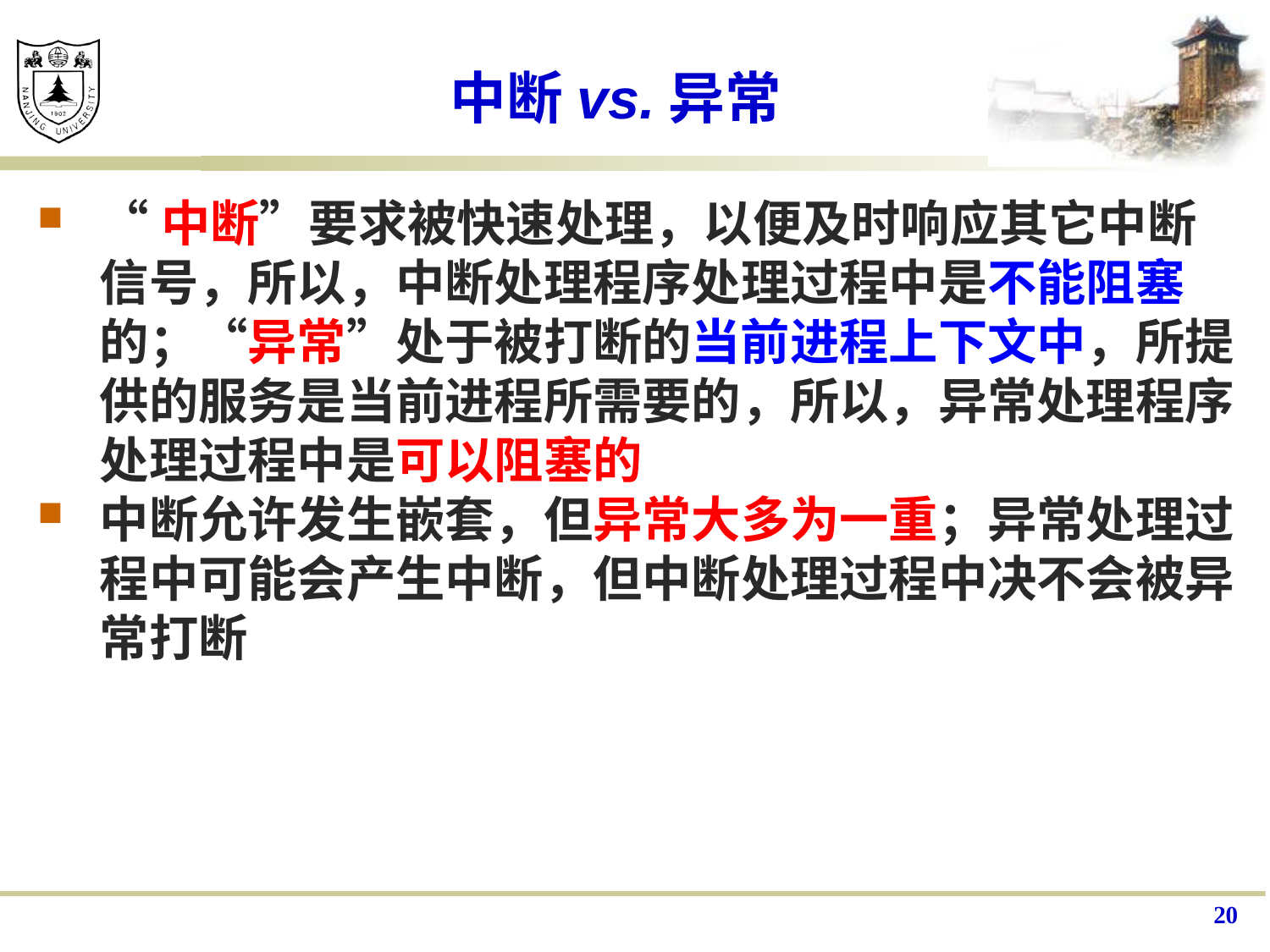

# 中断vs.异常
“中断”要求被快速处理，以便及时响应其它中断信号，所以，中断处理程序处理过程中是不能阻塞的；“异常”处于被打断的当前进程上下文中，所提供的服务是当前进程所需要的，所以，异常处理程序处理过程中是可以阻塞的
中断允许发生嵌套，但异常大多为一重；异常处理过程中可能会产生中断，但中断处理过程中决不会被异常打断

20